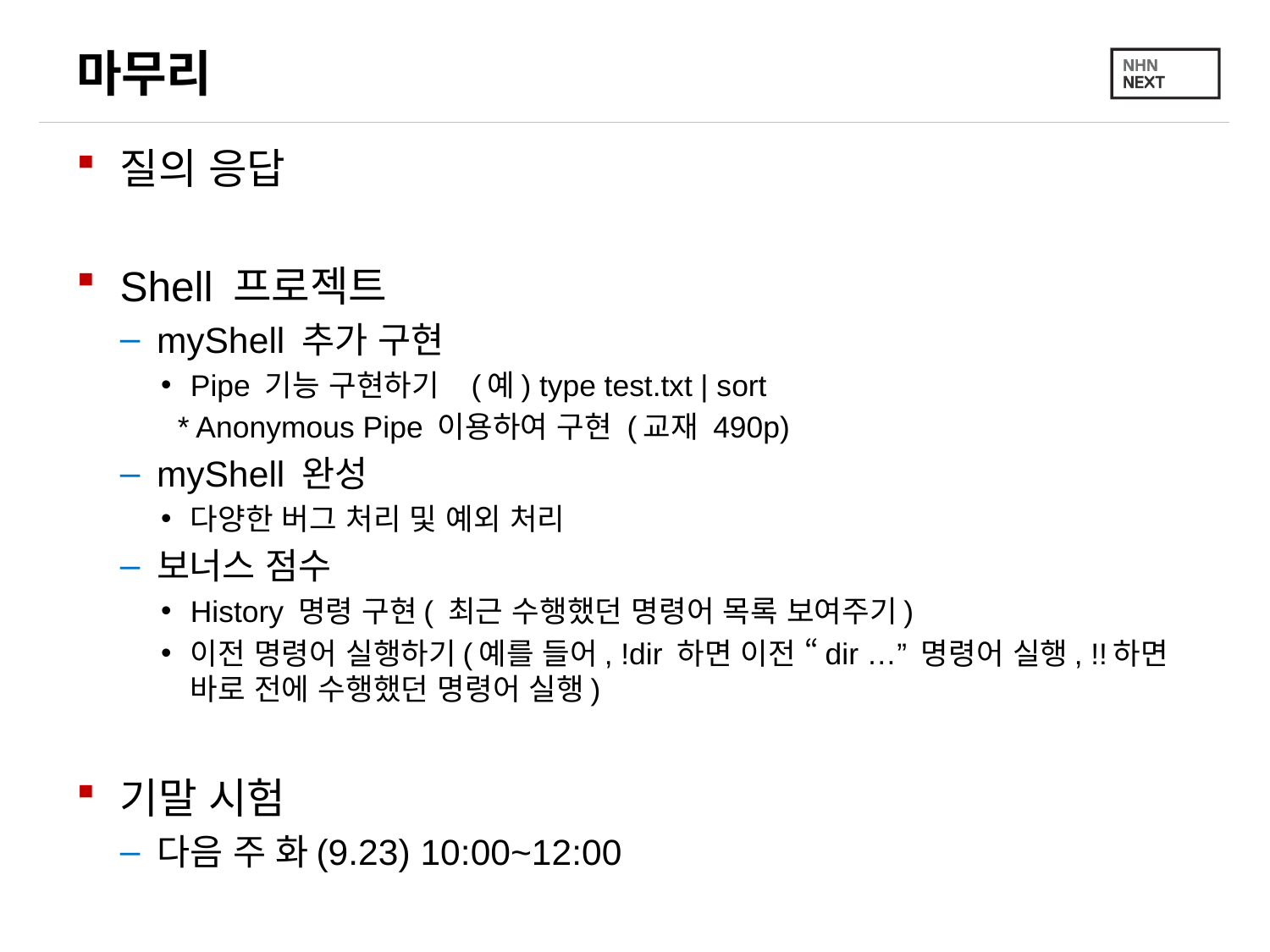

# 마무리
질의 응답

Shell 프로젝트
myShell 추가 구현
Pipe 기능 구현하기   (예) type test.txt | sort
  * Anonymous Pipe 이용하여 구현 (교재 490p)
myShell 완성
다양한 버그 처리 및 예외 처리
보너스 점수
History 명령 구현( 최근 수행했던 명령어 목록 보여주기)
이전 명령어 실행하기(예를 들어, !dir 하면 이전 “dir …” 명령어 실행, !!하면 바로 전에 수행했던 명령어 실행)

기말 시험
다음 주 화(9.23) 10:00~12:00